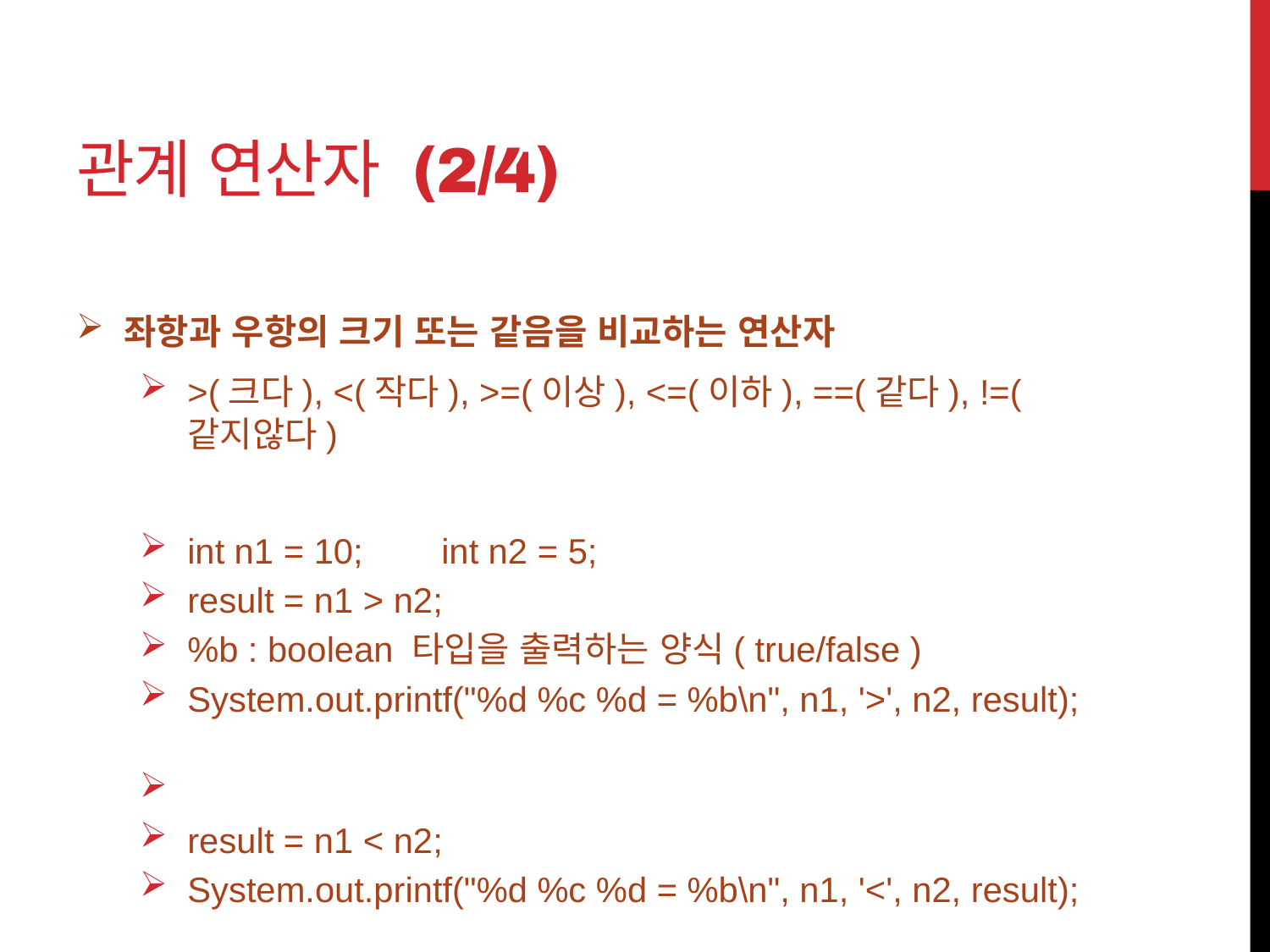

# 관계 연산자 (2/4)

좌항과 우항의 크기 또는 같음을 비교하는 연산자
>(크다), <(작다), >=(이상), <=(이하), ==(같다), !=(같지않다)

int n1 = 10;	int n2 = 5;
result = n1 > n2;
%b : boolean 타입을 출력하는 양식( true/false )
System.out.printf("%d %c %d = %b\n", n1, '>', n2, result);

result = n1 < n2;
System.out.printf("%d %c %d = %b\n", n1, '<', n2, result);